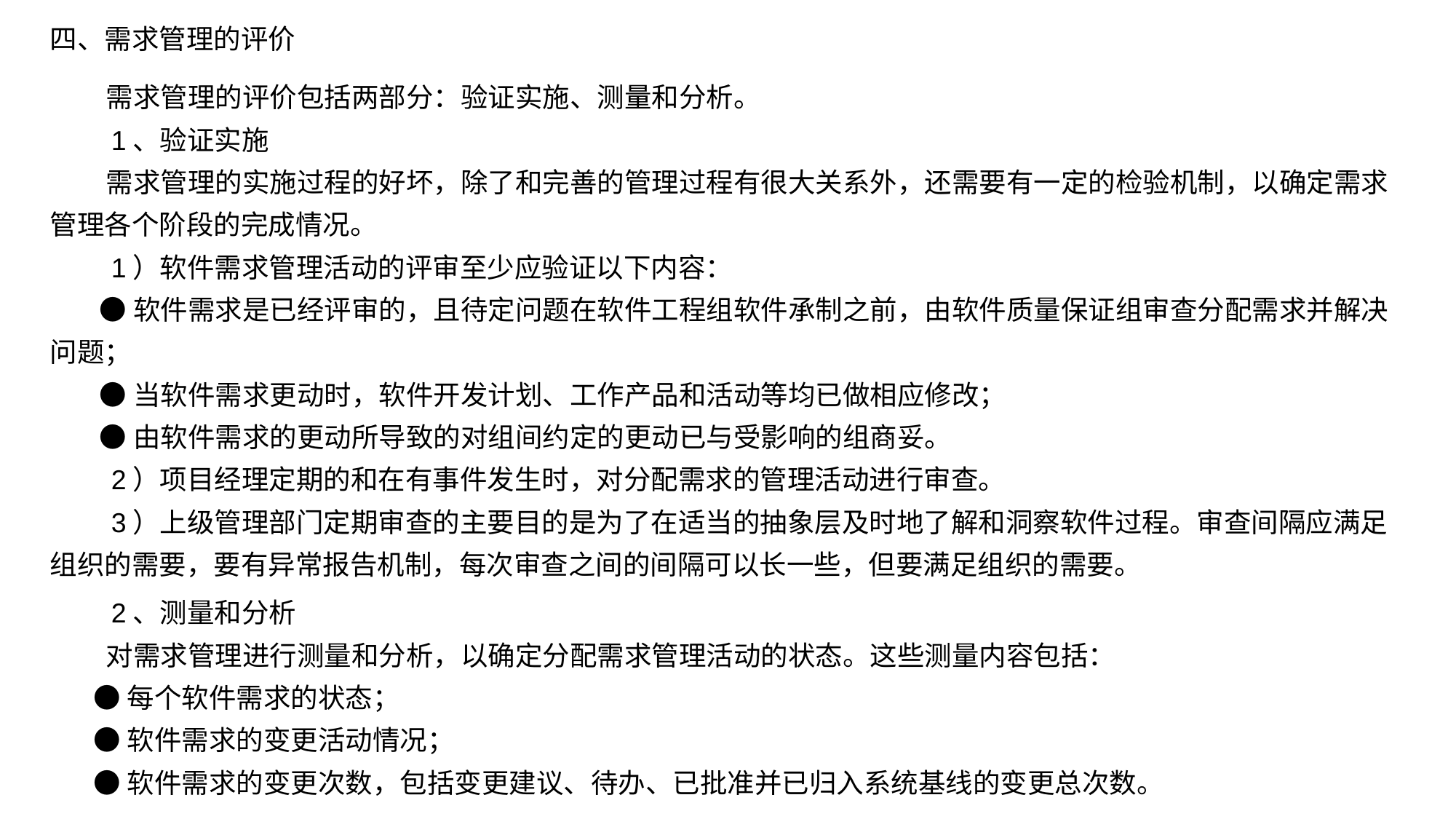

四、需求管理的评价
        需求管理的评价包括两部分：验证实施、测量和分析。
        1、验证实施
        需求管理的实施过程的好坏，除了和完善的管理过程有很大关系外，还需要有一定的检验机制，以确定需求管理各个阶段的完成情况。
        1）软件需求管理活动的评审至少应验证以下内容：
        ●软件需求是已经评审的，且待定问题在软件工程组软件承制之前，由软件质量保证组审查分配需求并解决问题；
        ●当软件需求更动时，软件开发计划、工作产品和活动等均已做相应修改；
        ●由软件需求的更动所导致的对组间约定的更动已与受影响的组商妥。
        2）项目经理定期的和在有事件发生时，对分配需求的管理活动进行审查。
        3）上级管理部门定期审查的主要目的是为了在适当的抽象层及时地了解和洞察软件过程。审查间隔应满足组织的需要，要有异常报告机制，每次审查之间的间隔可以长一些，但要满足组织的需要。
        2、测量和分析
        对需求管理进行测量和分析，以确定分配需求管理活动的状态。这些测量内容包括：
       ●每个软件需求的状态；
       ●软件需求的变更活动情况；
       ●软件需求的变更次数，包括变更建议、待办、已批准并已归入系统基线的变更总次数。